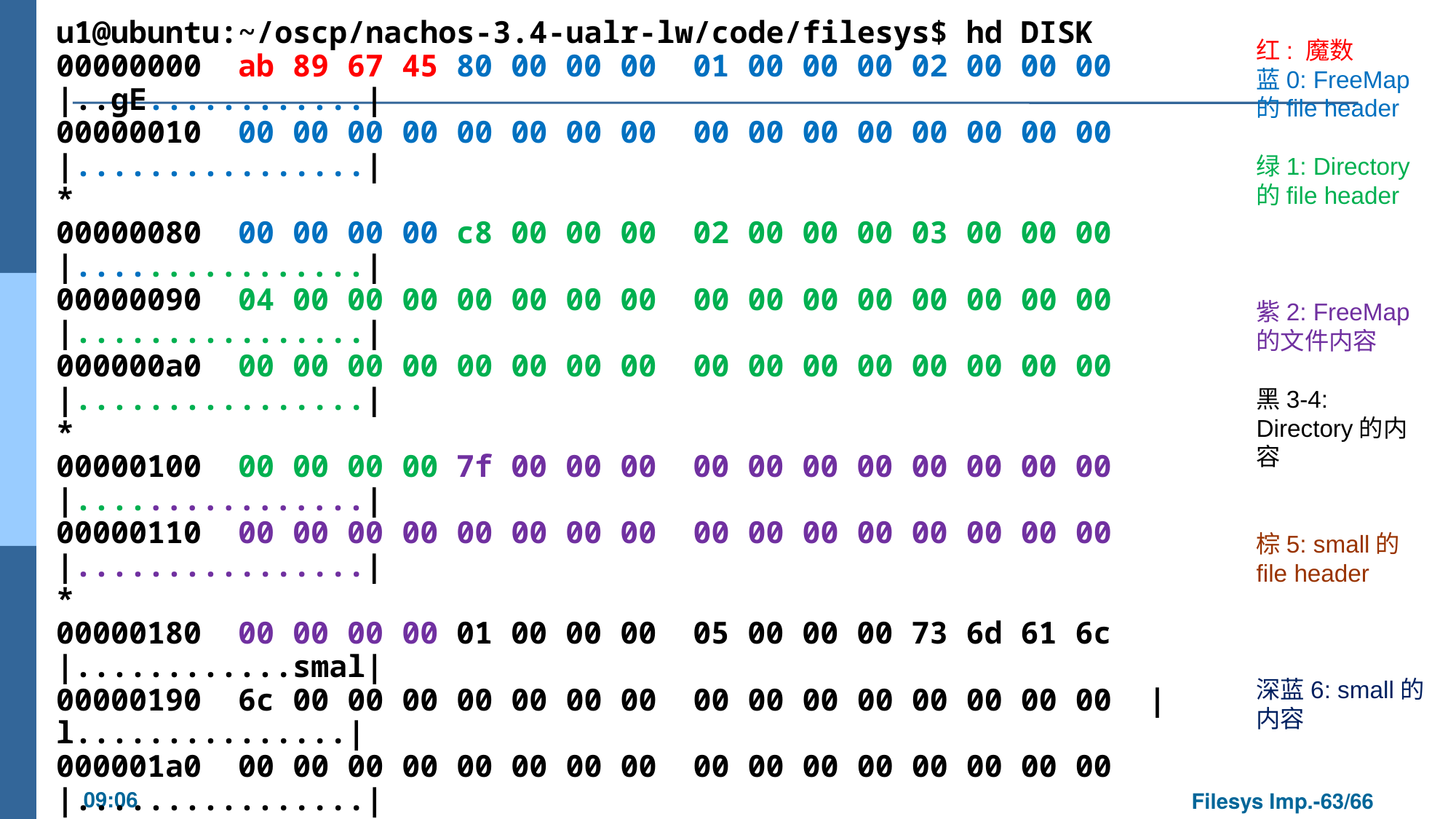

u1@ubuntu:~/oscp/nachos-3.4-ualr-lw/code/filesys$ hd DISK
00000000  ab 89 67 45 80 00 00 00  01 00 00 00 02 00 00 00  |..gE............|
00000010  00 00 00 00 00 00 00 00  00 00 00 00 00 00 00 00  |................|
*
00000080  00 00 00 00 c8 00 00 00  02 00 00 00 03 00 00 00  |................|
00000090  04 00 00 00 00 00 00 00  00 00 00 00 00 00 00 00  |................|
000000a0  00 00 00 00 00 00 00 00  00 00 00 00 00 00 00 00  |................|
*
00000100  00 00 00 00 7f 00 00 00  00 00 00 00 00 00 00 00  |................|
00000110  00 00 00 00 00 00 00 00  00 00 00 00 00 00 00 00  |................|
*
00000180  00 00 00 00 01 00 00 00  05 00 00 00 73 6d 61 6c  |............smal|
00000190  6c 00 00 00 00 00 00 00  00 00 00 00 00 00 00 00  |l...............|
000001a0  00 00 00 00 00 00 00 00  00 00 00 00 00 00 00 00  |................|
*
00000280  00 00 00 00 26 00 00 00  01 00 00 00 06 00 00 00  |....&...........|
00000290  38 d3 63 08 00 00 00 00  00 00 00 00 00 00 00 00  |8.c.............|
000002a0  00 00 00 00 00 00 00 00  00 00 00 00 00 00 00 00  |................|
*
00000300  00 00 00 00 28 73 6d 61  6c 6c 20 73 6d 61 6c 6c  |....(small small|
00000310  20 73 6d 61 6c 6c 20 73  6d 61 6c 6c 20 73 6d 61  | small small sma|
00000320  6c 6c 20 73 6d 61 6c 6c  29 0a 00 00 00 00 00 00  |ll small).......|
00000330  00 00 00 00 00 00 00 00  00 00 00 00 00 00 00 00  |................|
红: 魔数
蓝0: FreeMap的file header

绿1: Directory的file header

紫2: FreeMap的文件内容

黑3-4:  Directory的内容

棕5: small的file header

深蓝6: small的内容